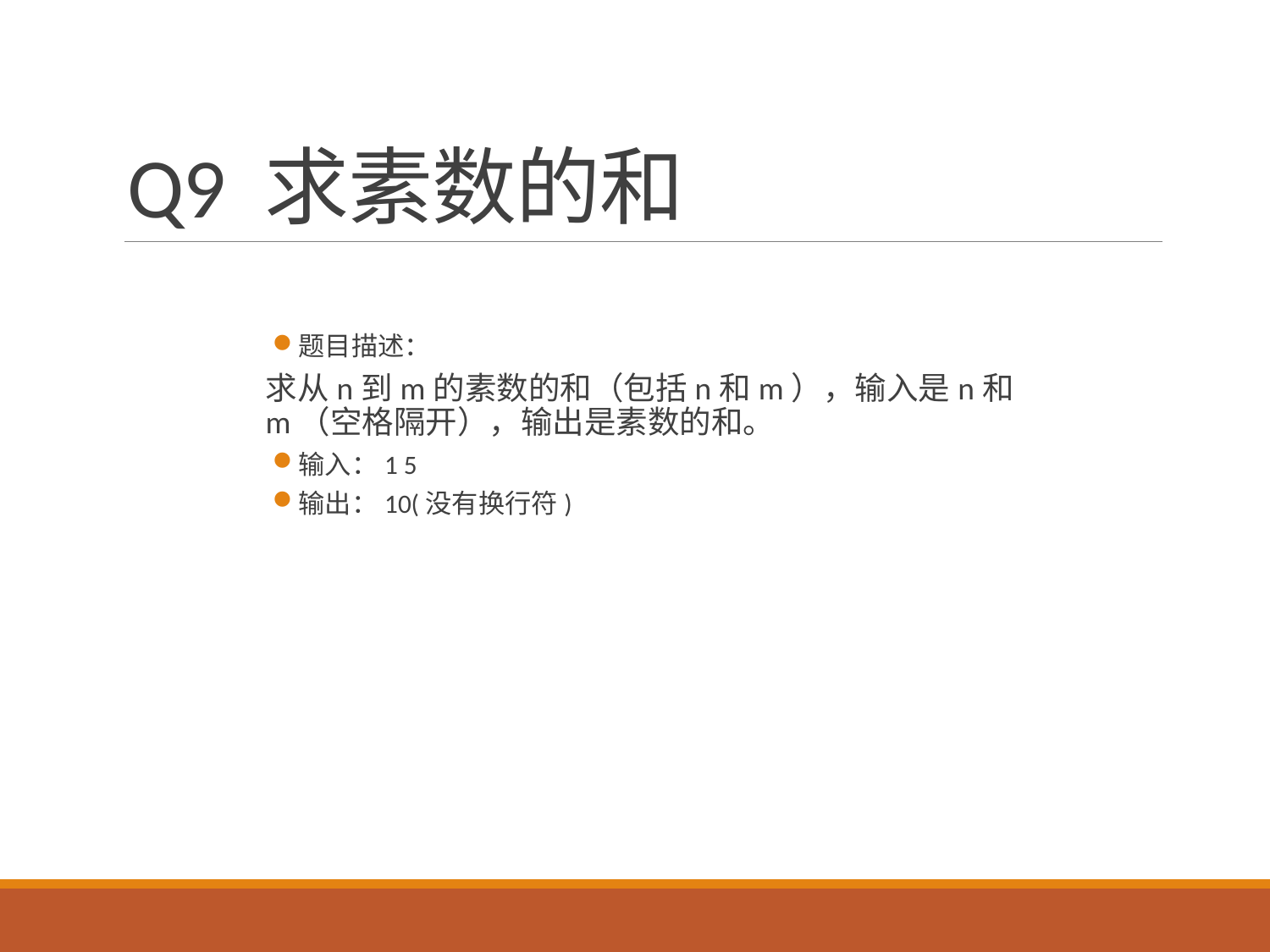

# Q9 求素数的和
题目描述：
求从n到m的素数的和（包括n和m），输入是n和m（空格隔开），输出是素数的和。
输入：1 5
输出：10(没有换行符)